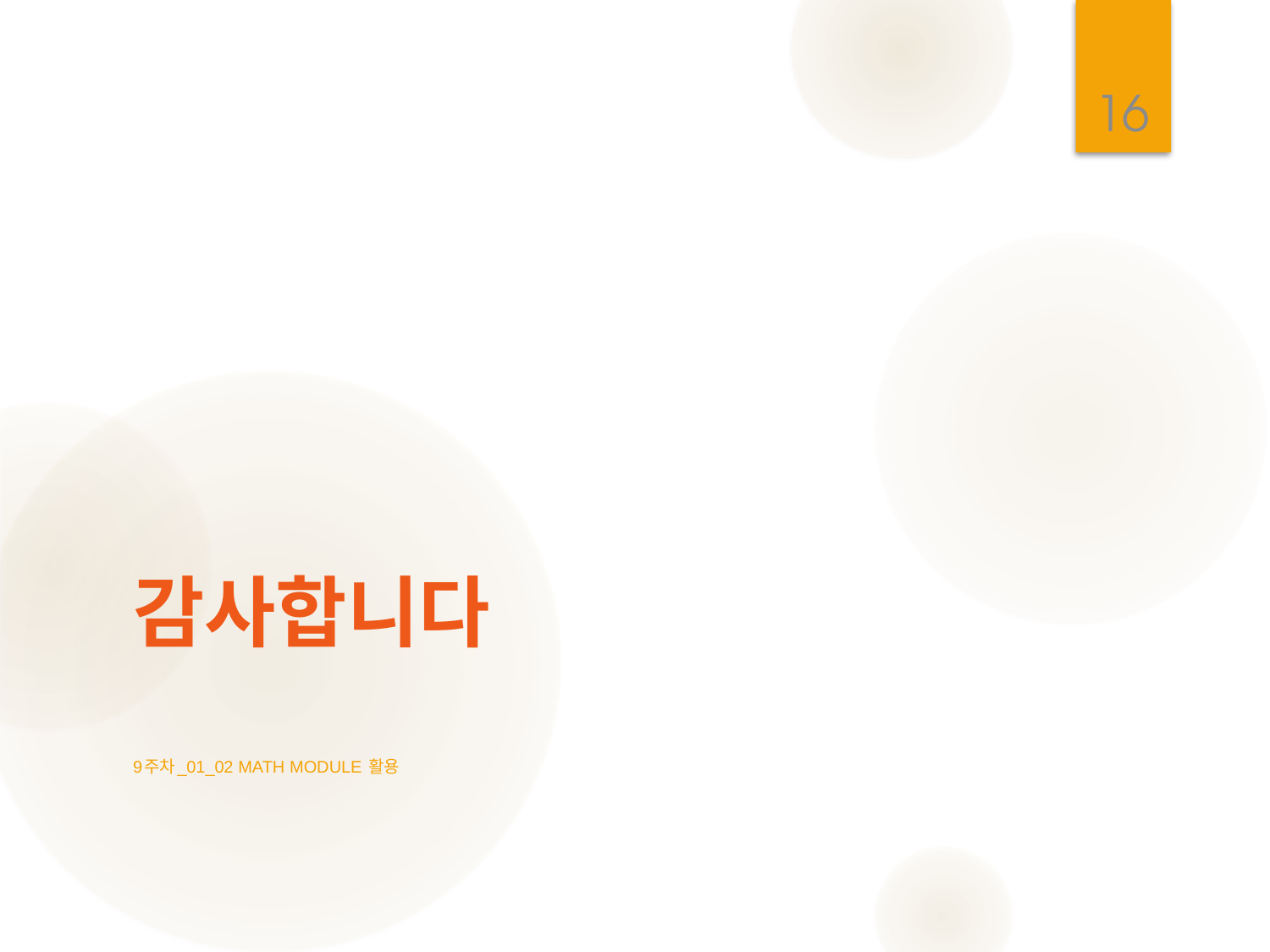

16
# 감사합니다

9주차_01_02 math module 활용